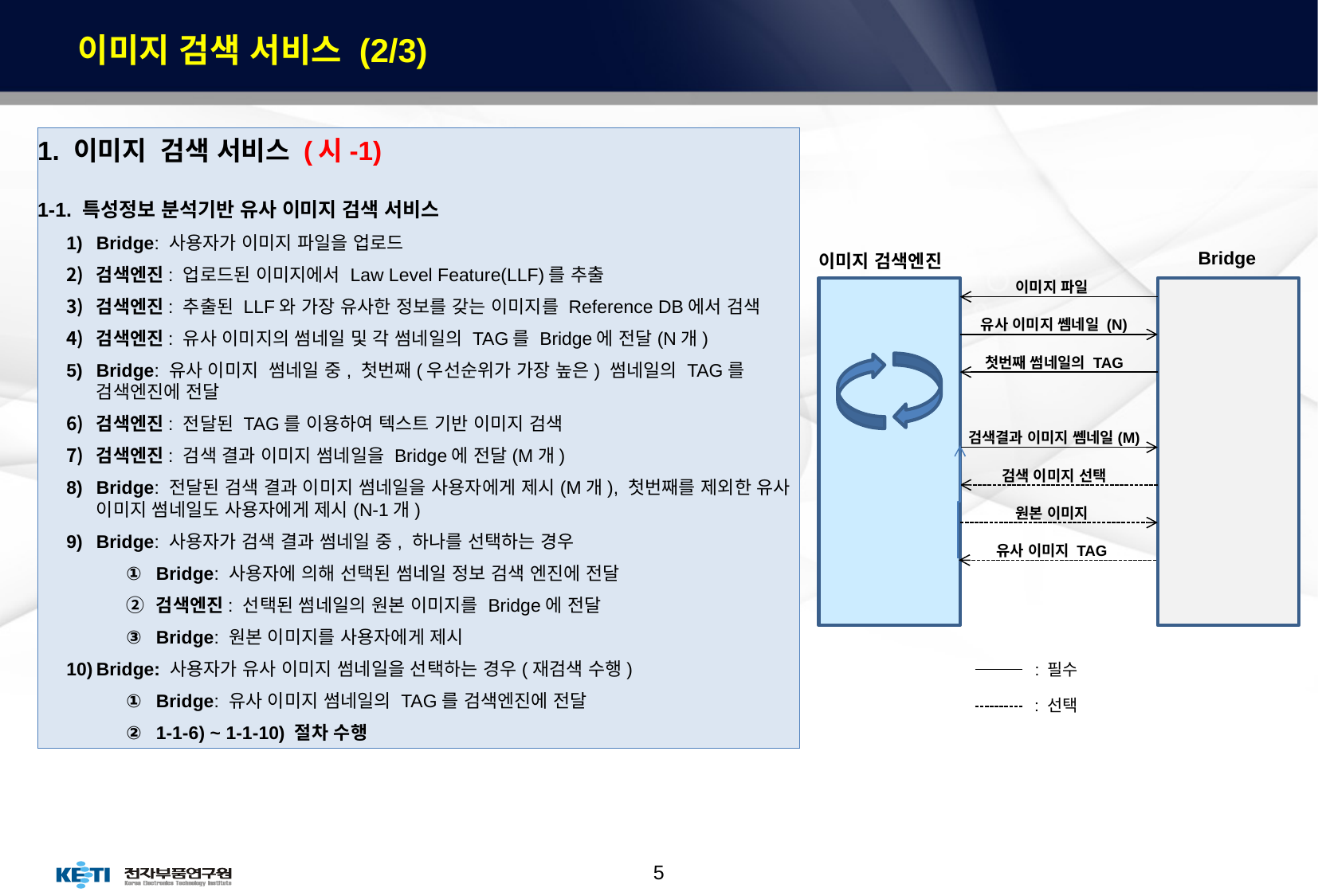

# 이미지 검색 서비스 (2/3)
 스마트 자산 관리 시스템을 적용한 관광 정보 검색 서비스
1. 이미지  검색 서비스 (시-1)

1-1. 특성정보 분석기반 유사 이미지 검색 서비스
Bridge: 사용자가 이미지 파일을 업로드
검색엔진: 업로드된 이미지에서 Law Level Feature(LLF)를 추출
검색엔진: 추출된 LLF와 가장 유사한 정보를 갖는 이미지를 Reference DB에서 검색
검색엔진: 유사 이미지의 썸네일 및 각 썸네일의 TAG를 Bridge에 전달(N개)
Bridge: 유사 이미지  썸네일 중, 첫번째(우선순위가 가장 높은) 썸네일의 TAG를 검색엔진에 전달
검색엔진: 전달된 TAG를 이용하여 텍스트 기반 이미지 검색
검색엔진: 검색 결과 이미지 썸네일을 Bridge에 전달(M개)
Bridge: 전달된 검색 결과 이미지 썸네일을 사용자에게 제시(M개), 첫번째를 제외한 유사 이미지 썸네일도 사용자에게 제시(N-1개)
Bridge: 사용자가 검색 결과 썸네일 중, 하나를 선택하는 경우
Bridge: 사용자에 의해 선택된 썸네일 정보 검색 엔진에 전달
검색엔진: 선택된 썸네일의 원본 이미지를 Bridge에 전달
Bridge: 원본 이미지를 사용자에게 제시
Bridge: 사용자가 유사 이미지 썸네일을 선택하는 경우(재검색 수행)
Bridge: 유사 이미지 썸네일의 TAG를 검색엔진에 전달
1-1-6) ~ 1-1-10) 절차 수행
Bridge
이미지 검색엔진

이미지 파일

유사 이미지 쎔네일 (N)

첫번째 썸네일의 TAG
검색결과 이미지 쎔네일(M)
검색 이미지 선택
원본 이미지
유사 이미지 TAG
: 필수
: 선택